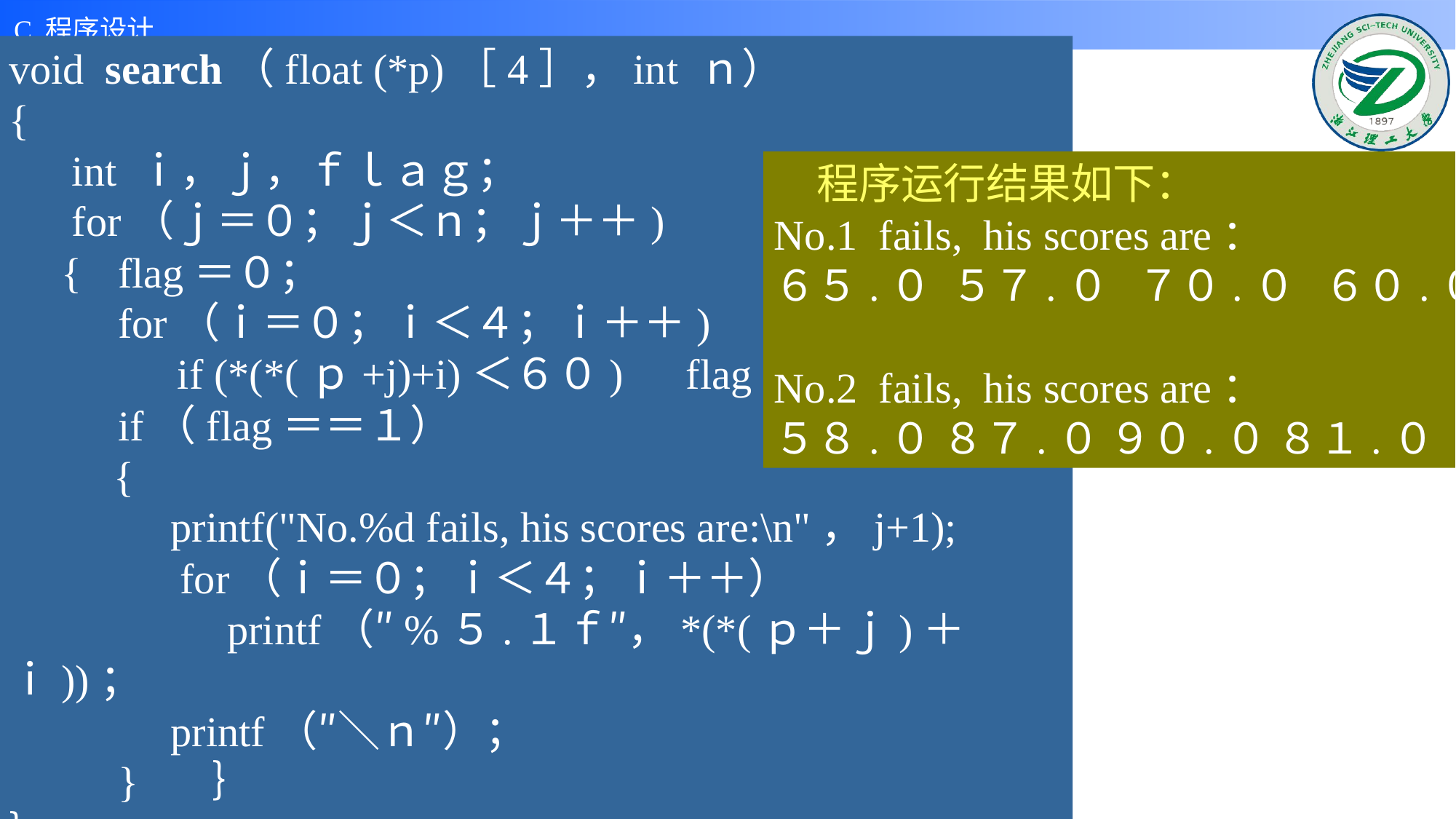

void  search（float (*p)［4］，int ｎ）
{
      int ｉ，ｊ，ｆｌａｇ；
      for（ｊ＝０；ｊ＜ｎ；ｊ＋＋)
     {	flag＝０；
       	for（ｉ＝０；ｉ＜４；ｉ＋＋)
                if (*(*(ｐ+j)+i)＜６０)　flag＝１；
        	if（flag＝＝１）
          {
	     printf("No.%d fails, his scores are:\n"，j+1);
      　　 for（ｉ＝０；ｉ＜４；ｉ＋＋）
               	printf（″%５.１ｆ″，*(*(ｐ＋ｊ)＋ｉ))；
      　　printf（″＼ｎ″）；
　	}      ｝
｝
　程序运行结果如下：
No.1  fails,  his scores are：
６５.０  ５７.０   ７０.０   ６０.０

No.2  fails,  his scores are：
５８.０ ８７.０ ９０.０ ８１.０